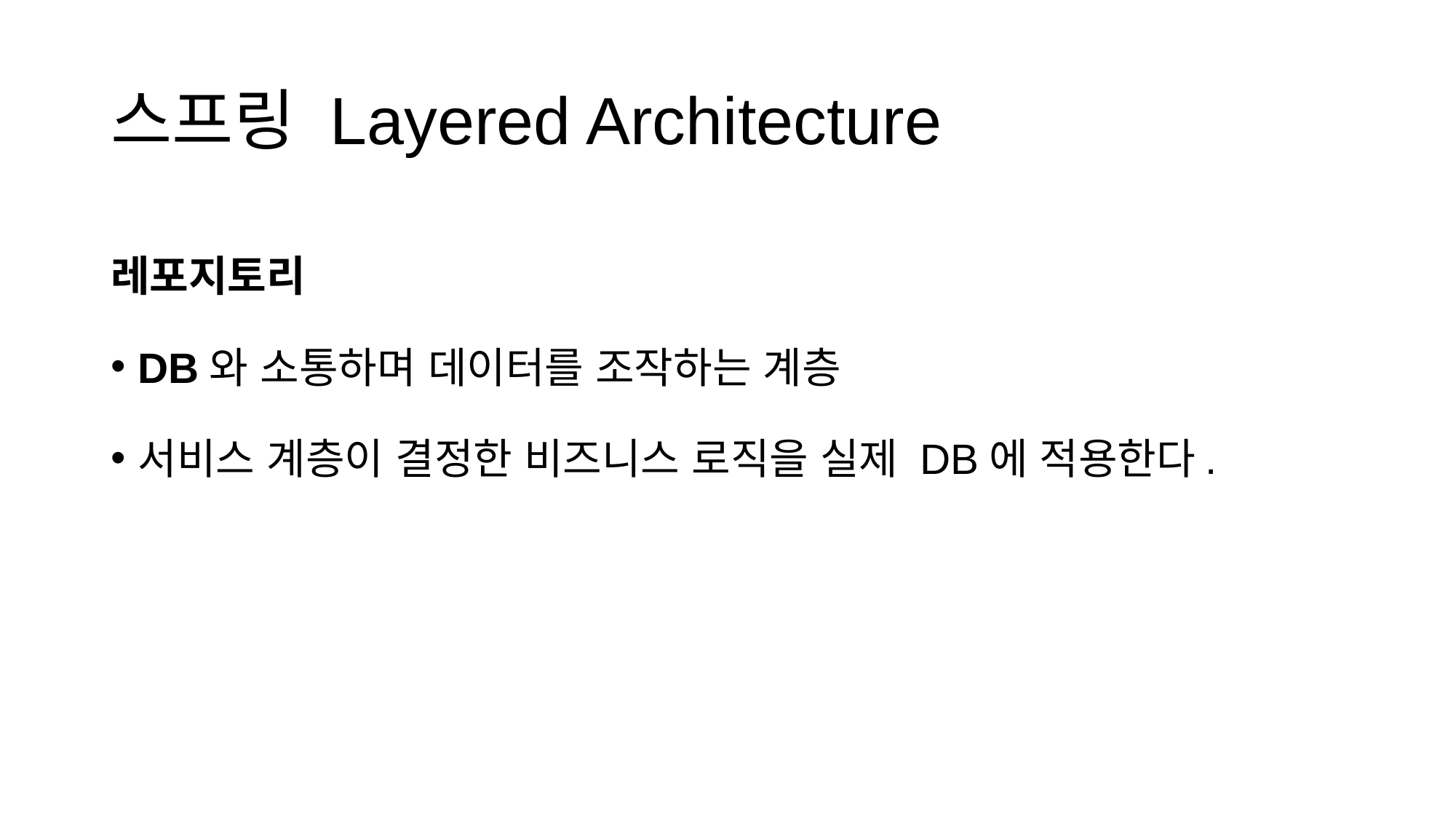

# 스프링 Layered Architecture
레포지토리
DB와 소통하며 데이터를 조작하는 계층
서비스 계층이 결정한 비즈니스 로직을 실제 DB에 적용한다.